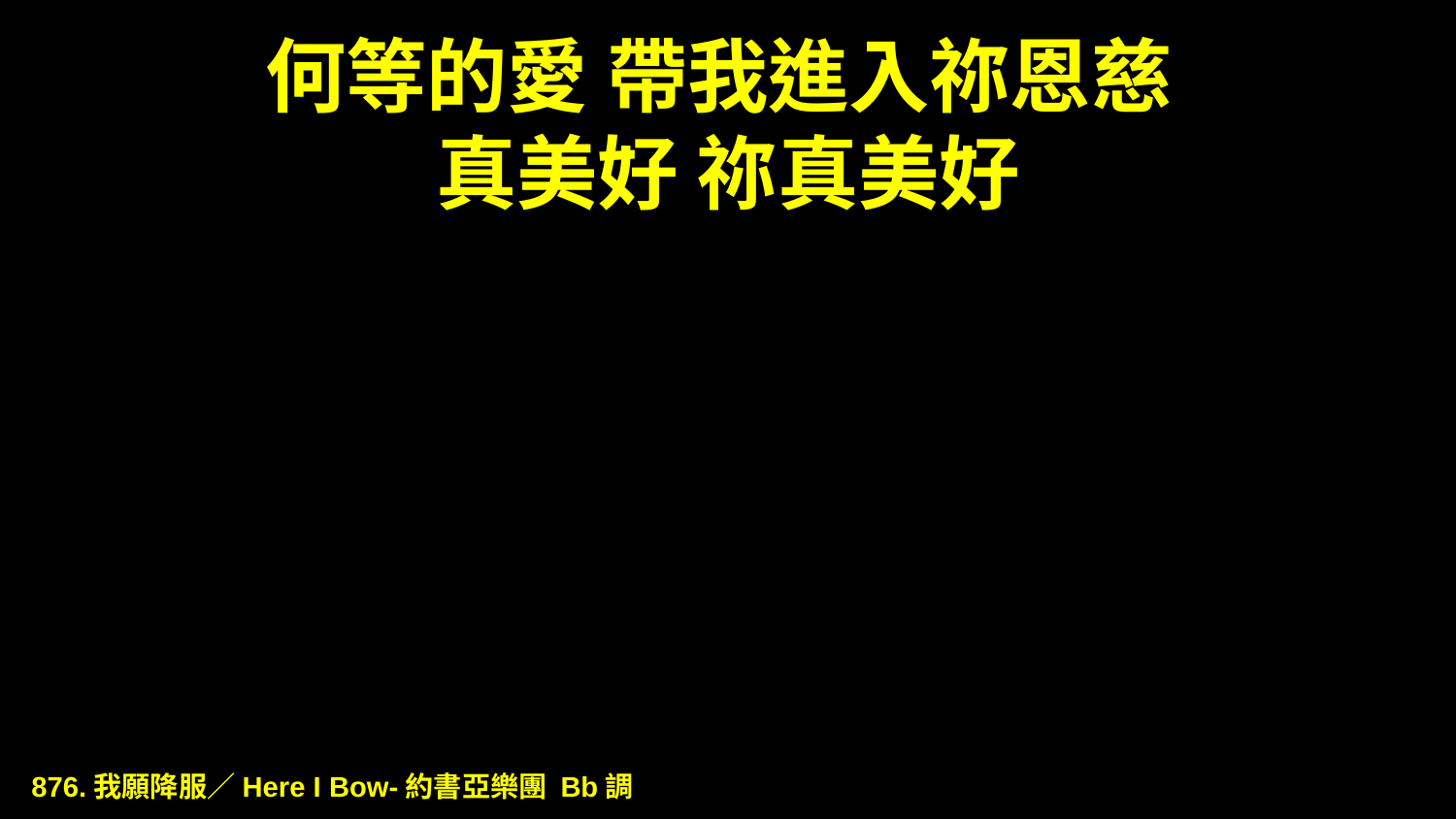

# 何等的愛 帶我進入祢恩慈 真美好 祢真美好
876.我願降服／Here I Bow-約書亞樂團 Bb調